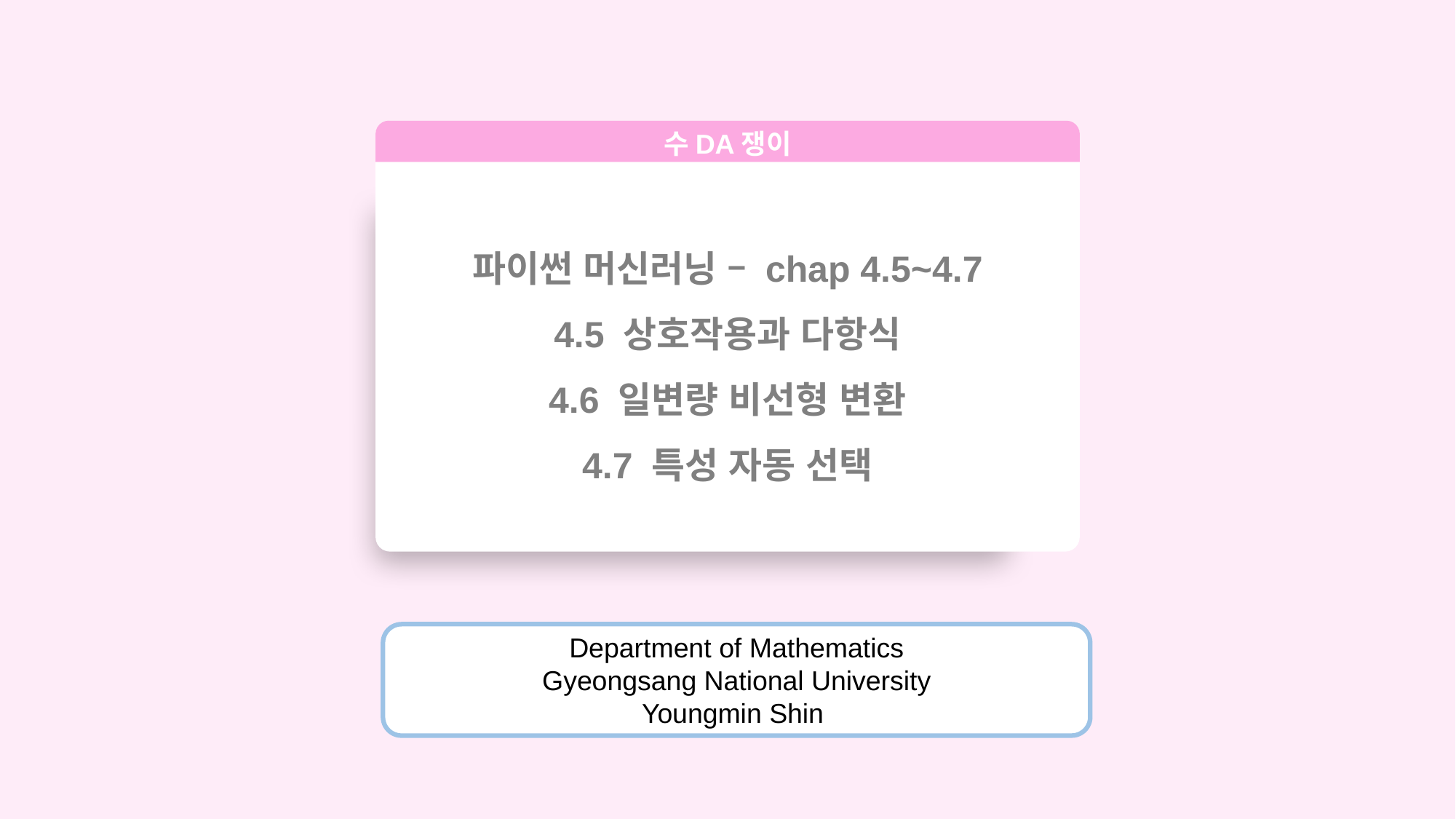

수DA쟁이
파이썬 머신러닝 – chap 4.5~4.7
4.5 상호작용과 다항식
4.6 일변량 비선형 변환
4.7 특성 자동 선택
Department of Mathematics
Gyeongsang National University
Youngmin Shin